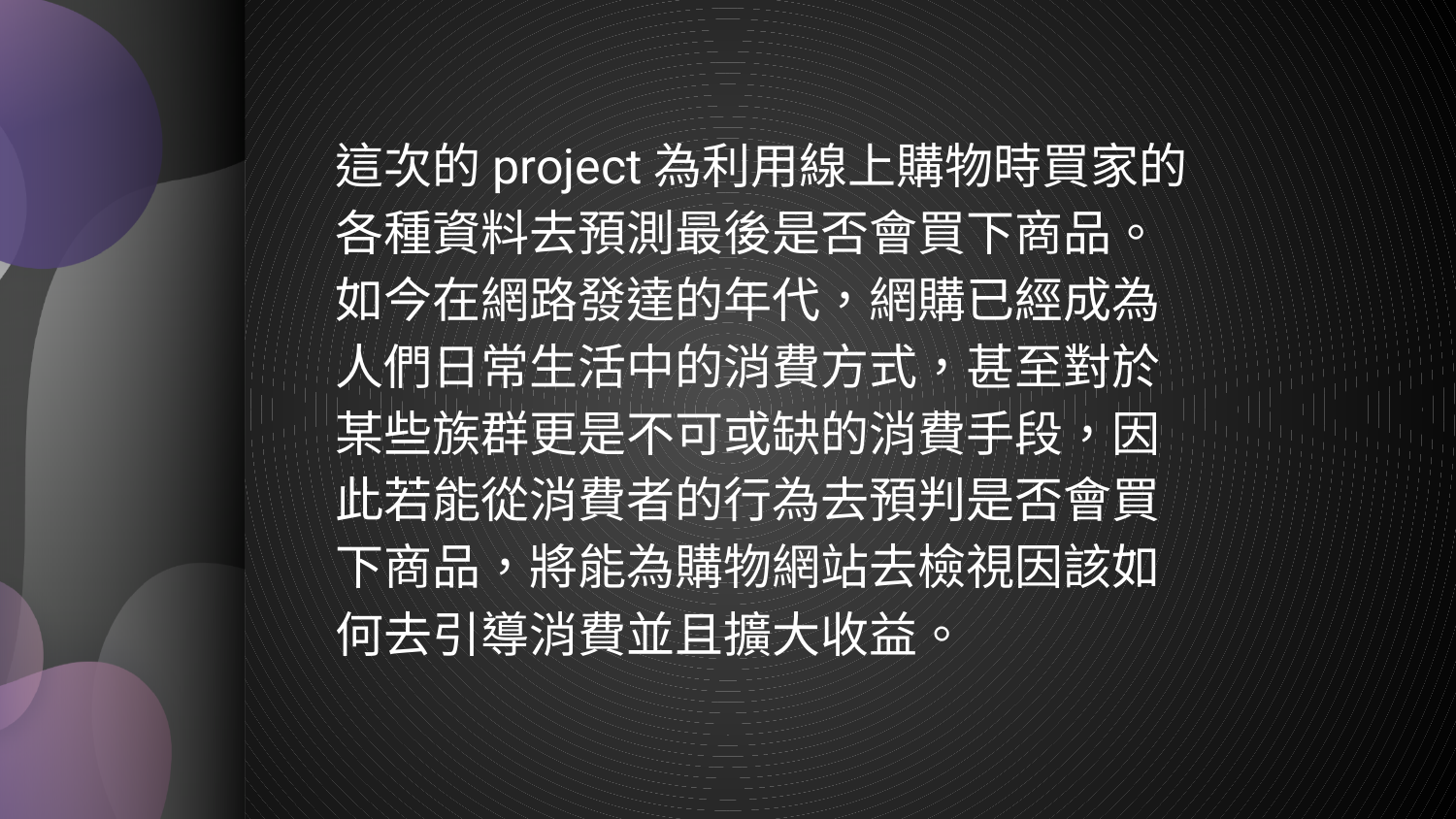

這次的project為利用線上購物時買家的各種資料去預測最後是否會買下商品。如今在網路發達的年代，網購已經成為人們日常生活中的消費方式，甚至對於某些族群更是不可或缺的消費手段，因此若能從消費者的行為去預判是否會買下商品，將能為購物網站去檢視因該如何去引導消費並且擴大收益。